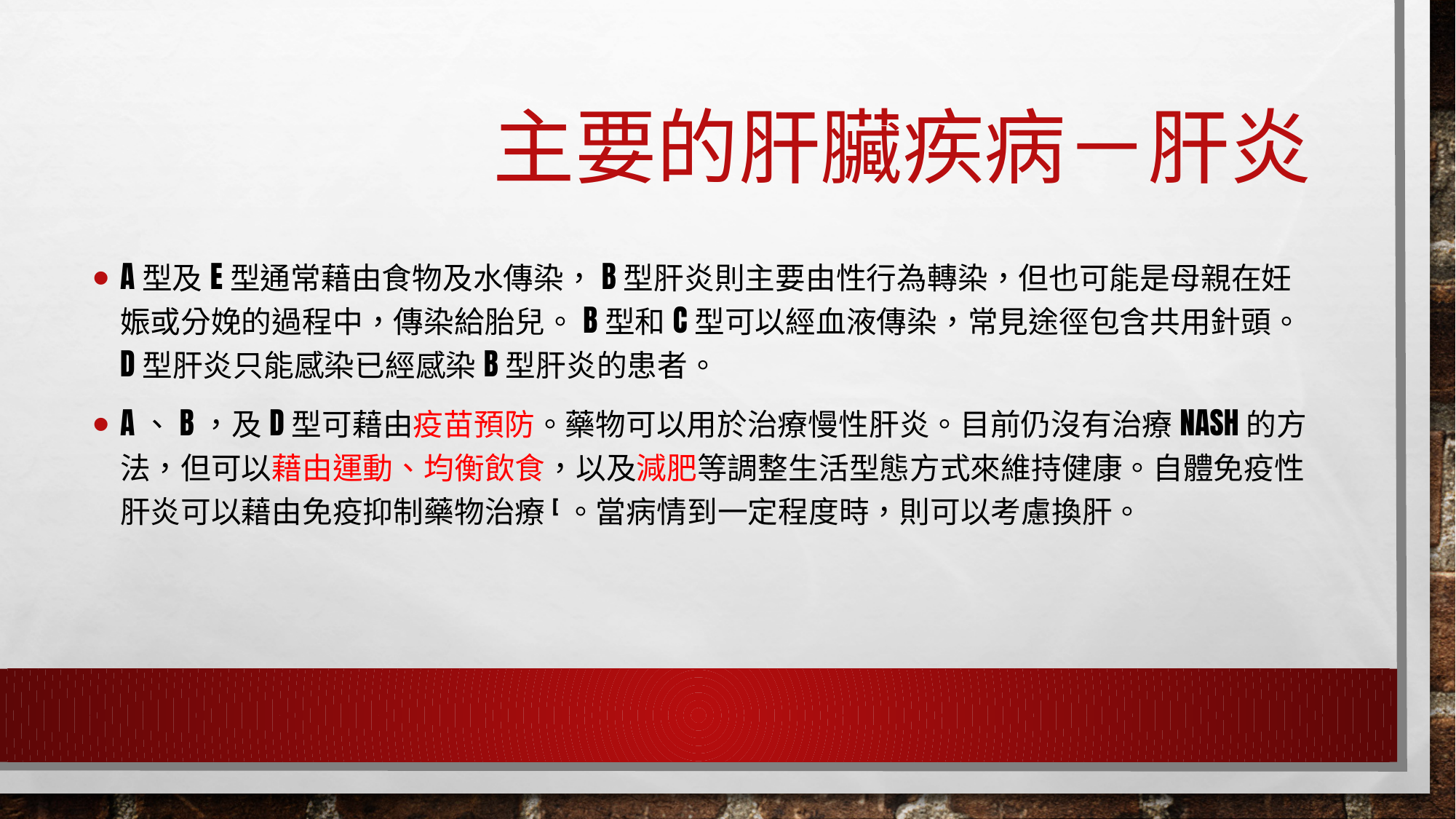

# 主要的肝臟疾病－肝炎
A型及E型通常藉由食物及水傳染，B型肝炎則主要由性行為轉染，但也可能是母親在妊娠或分娩的過程中，傳染給胎兒。B型和C型可以經血液傳染，常見途徑包含共用針頭。D型肝炎只能感染已經感染B型肝炎的患者。
A、B，及D型可藉由疫苗預防。藥物可以用於治療慢性肝炎。目前仍沒有治療NASH的方法，但可以藉由運動、均衡飲食，以及減肥等調整生活型態方式來維持健康。自體免疫性肝炎可以藉由免疫抑制藥物治療[。當病情到一定程度時，則可以考慮換肝。